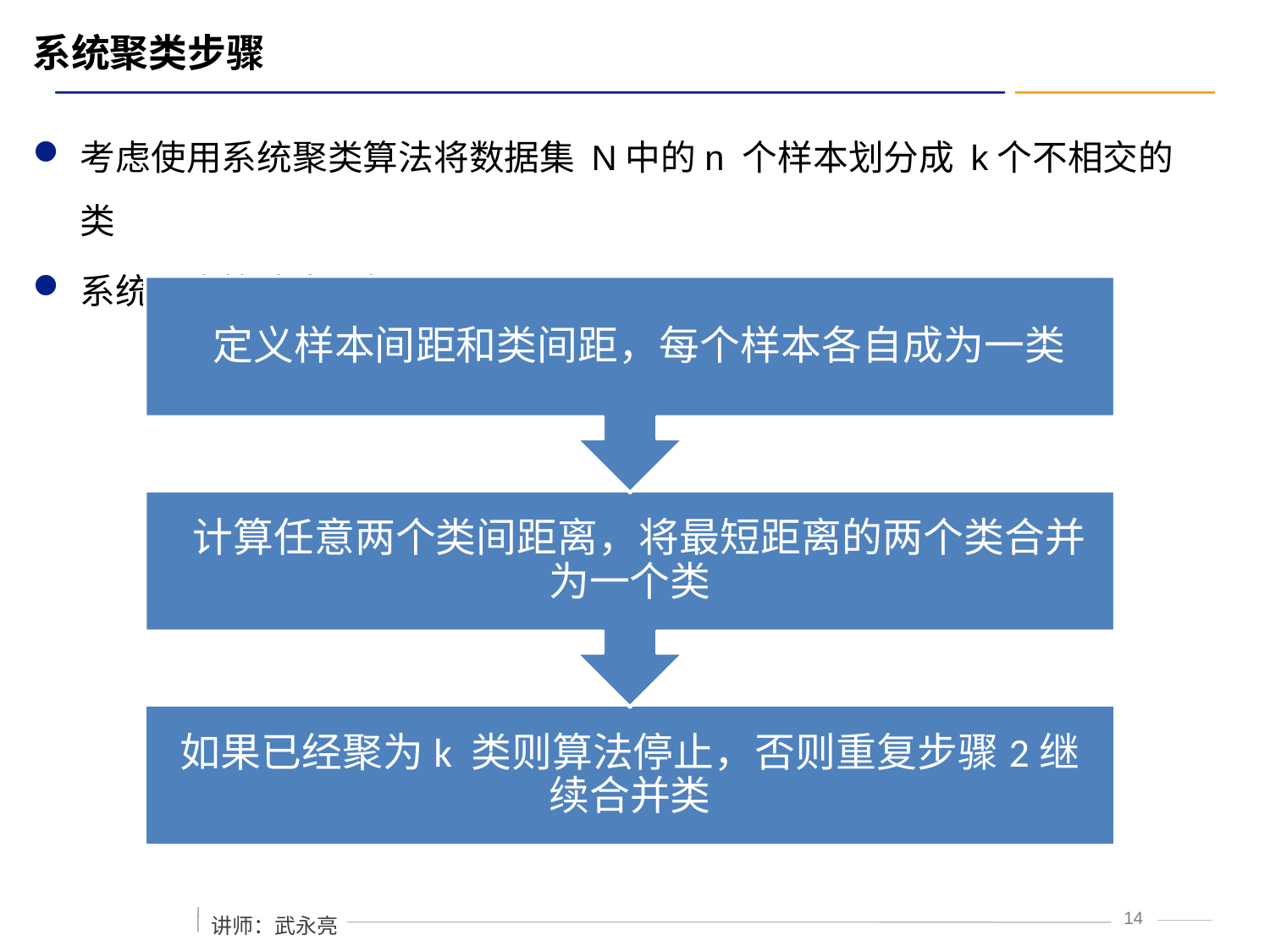

# 系统聚类步骤
考虑使用系统聚类算法将数据集 N中的n 个样本划分成 k个不相交的类
系统聚类算法步骤如下：
如果已经聚为k 类则算法停止，否则重复步骤2继续合并类
 计算任意两个类间距离，将最短距离的两个类合并为一个类
 定义样本间距和类间距，每个样本各自成为一类